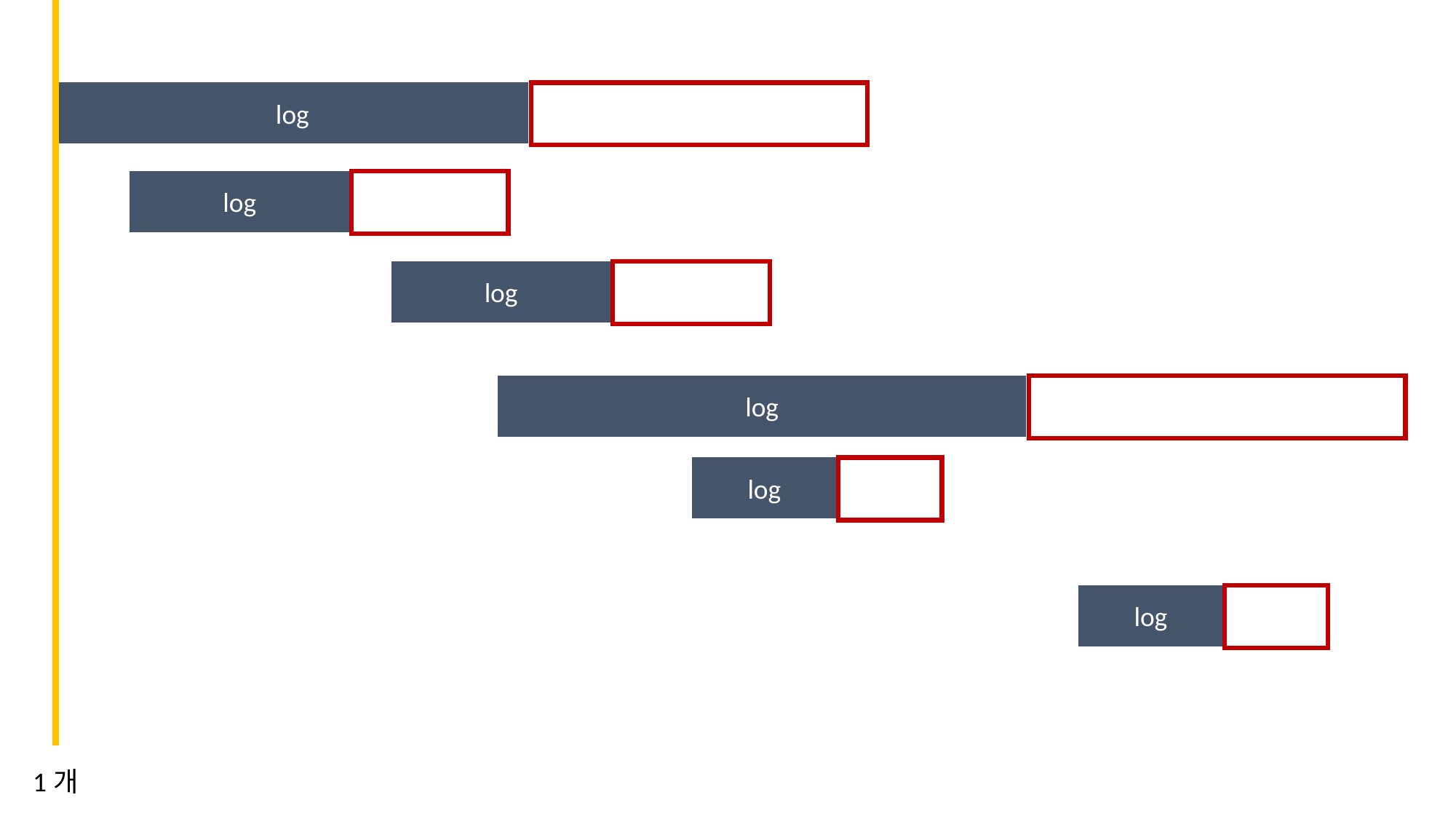

log

log

log

log

log

log

1개